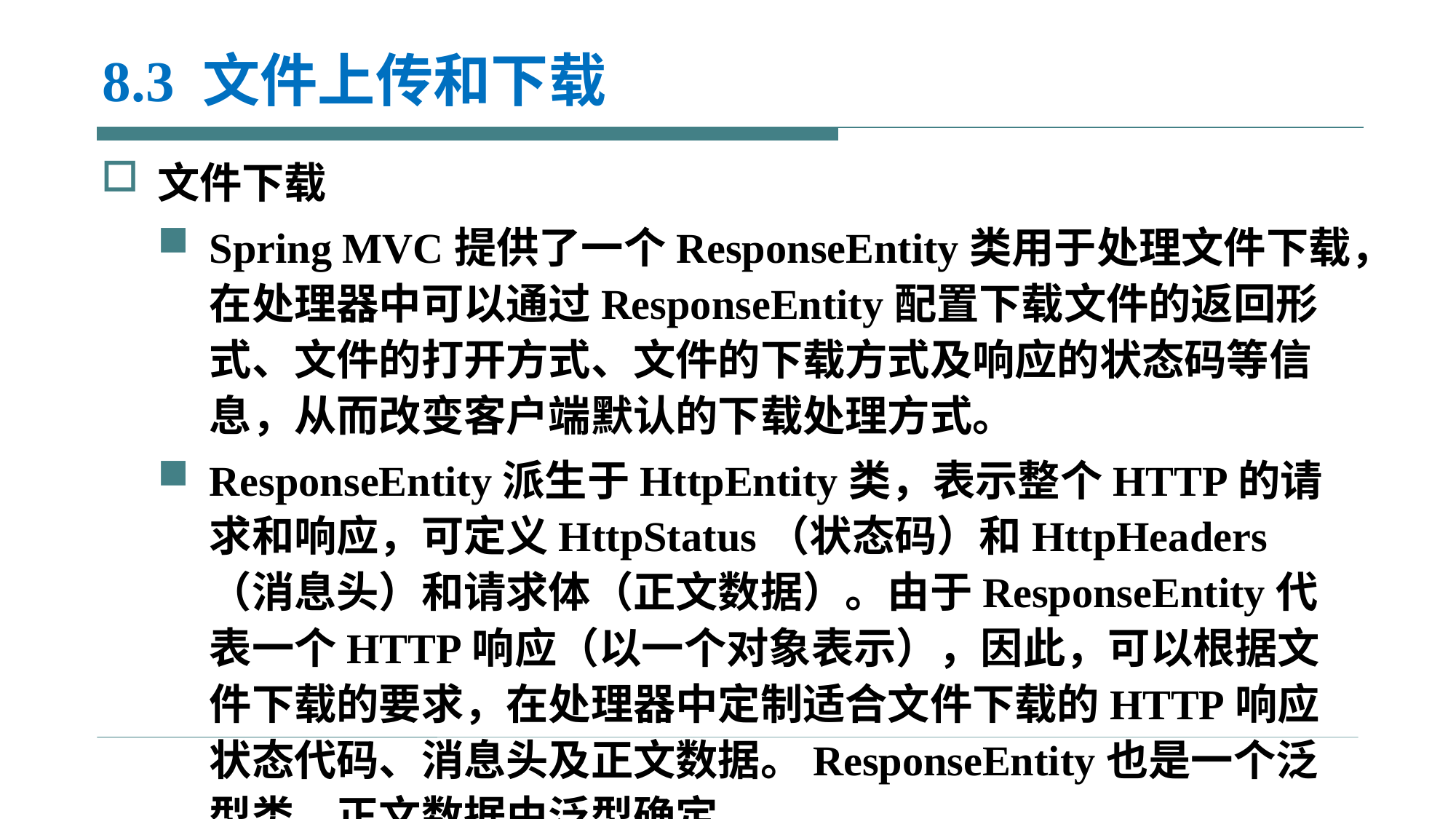

# 8.3 文件上传和下载
文件下载
Spring MVC提供了一个ResponseEntity类用于处理文件下载，在处理器中可以通过ResponseEntity配置下载文件的返回形式、文件的打开方式、文件的下载方式及响应的状态码等信息，从而改变客户端默认的下载处理方式。
ResponseEntity派生于HttpEntity类，表示整个HTTP的请求和响应，可定义HttpStatus（状态码）和HttpHeaders（消息头）和请求体（正文数据）。由于ResponseEntity代表一个HTTP响应（以一个对象表示），因此，可以根据文件下载的要求，在处理器中定制适合文件下载的HTTP响应状态代码、消息头及正文数据。ResponseEntity也是一个泛型类，正文数据由泛型确定。
20